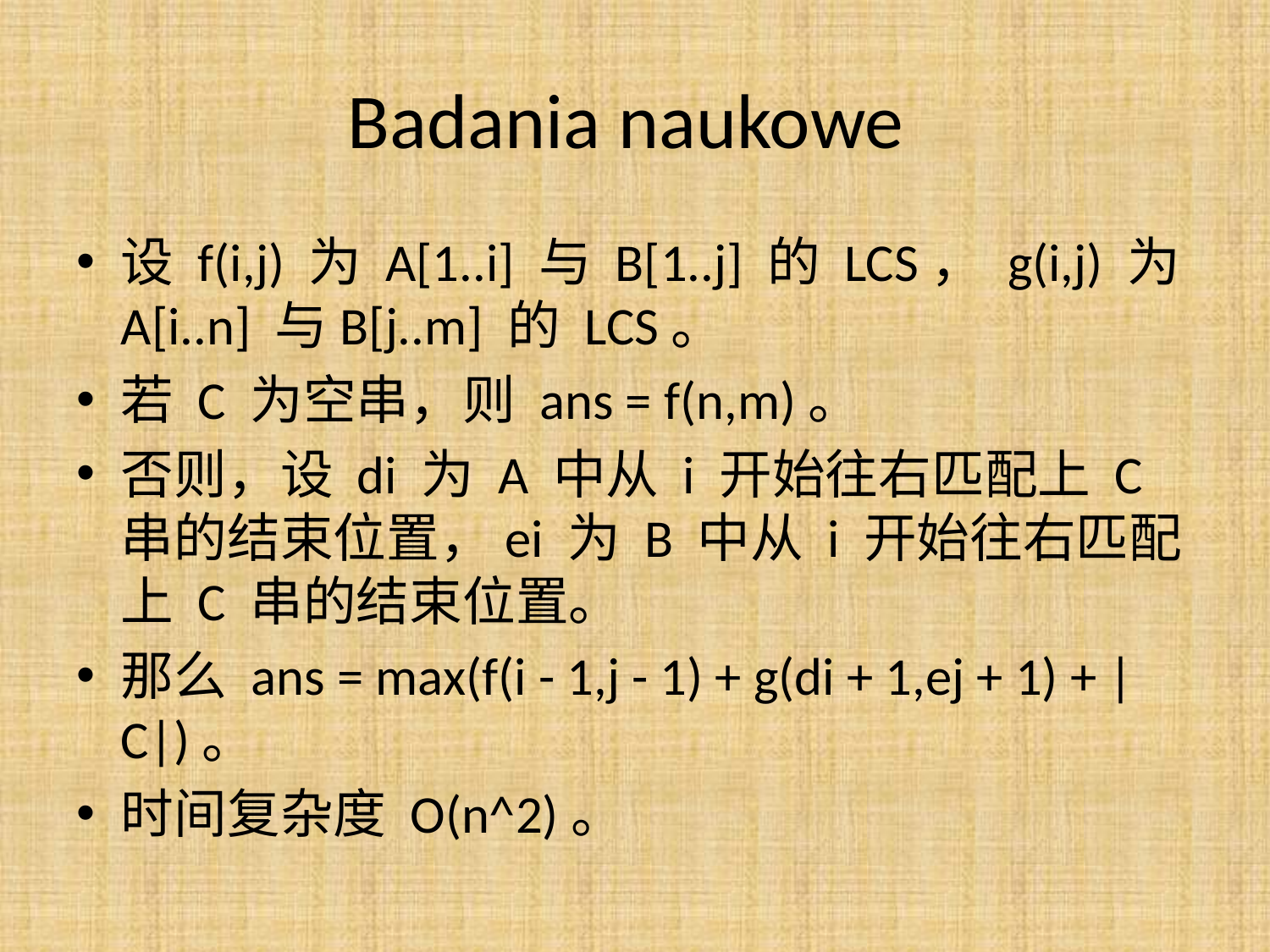

# Badania naukowe
设 f(i,j) 为 A[1..i] 与 B[1..j] 的 LCS， g(i,j) 为 A[i..n] 与B[j..m] 的 LCS。
若 C 为空串，则 ans = f(n,m)。
否则，设 di 为 A 中从 i 开始往右匹配上 C 串的结束位置，ei 为 B 中从 i 开始往右匹配上 C 串的结束位置。
那么 ans = max(f(i - 1,j - 1) + g(di + 1,ej + 1) + |C|)。
时间复杂度 O(n^2)。